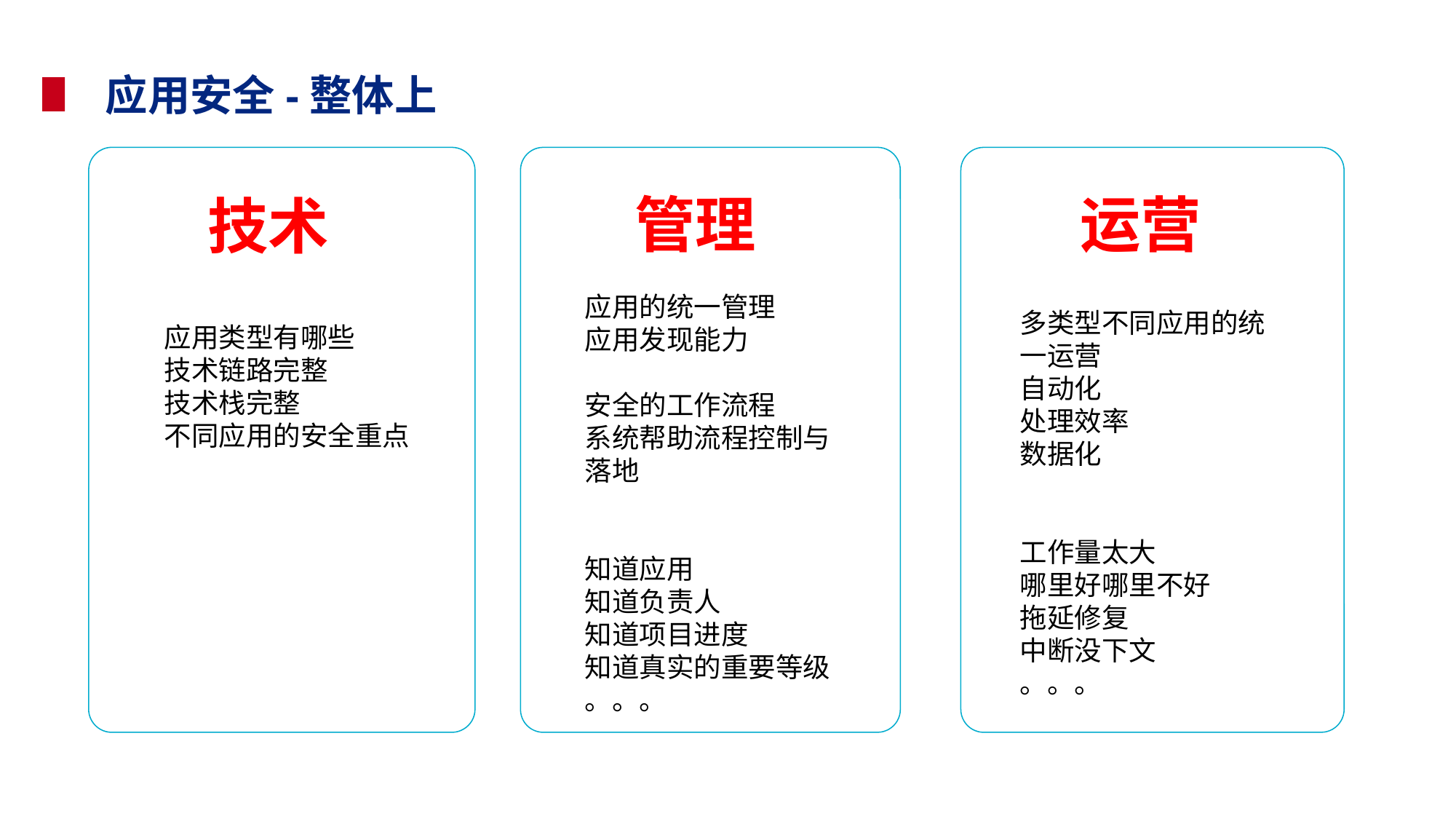

应用安全-整体上

管理
运营
技术
应用的统一管理
应用发现能力

安全的工作流程
系统帮助流程控制与落地

知道应用
知道负责人
知道项目进度
知道真实的重要等级
。。。

多类型不同应用的统一运营
自动化
处理效率
数据化

工作量太大
哪里好哪里不好
拖延修复
中断没下文
。。。

应用类型有哪些
技术链路完整
技术栈完整
不同应用的安全重点